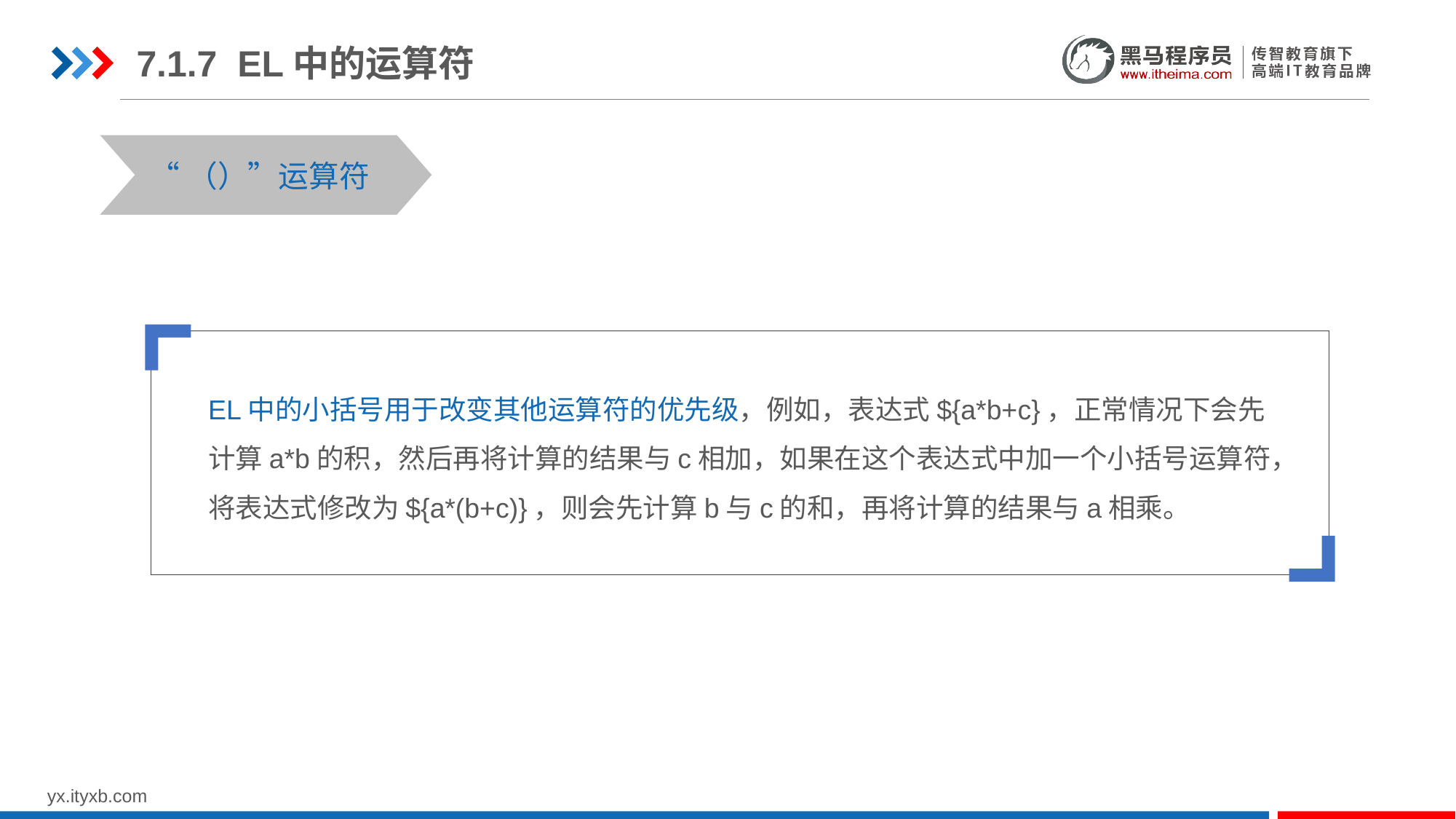

7.1.7  EL中的运算符

“（）”运算符

EL中的小括号用于改变其他运算符的优先级，例如，表达式${a*b+c}，正常情况下会先计算a*b的积，然后再将计算的结果与c相加，如果在这个表达式中加一个小括号运算符，将表达式修改为${a*(b+c)}，则会先计算b与c的和，再将计算的结果与a相乘。